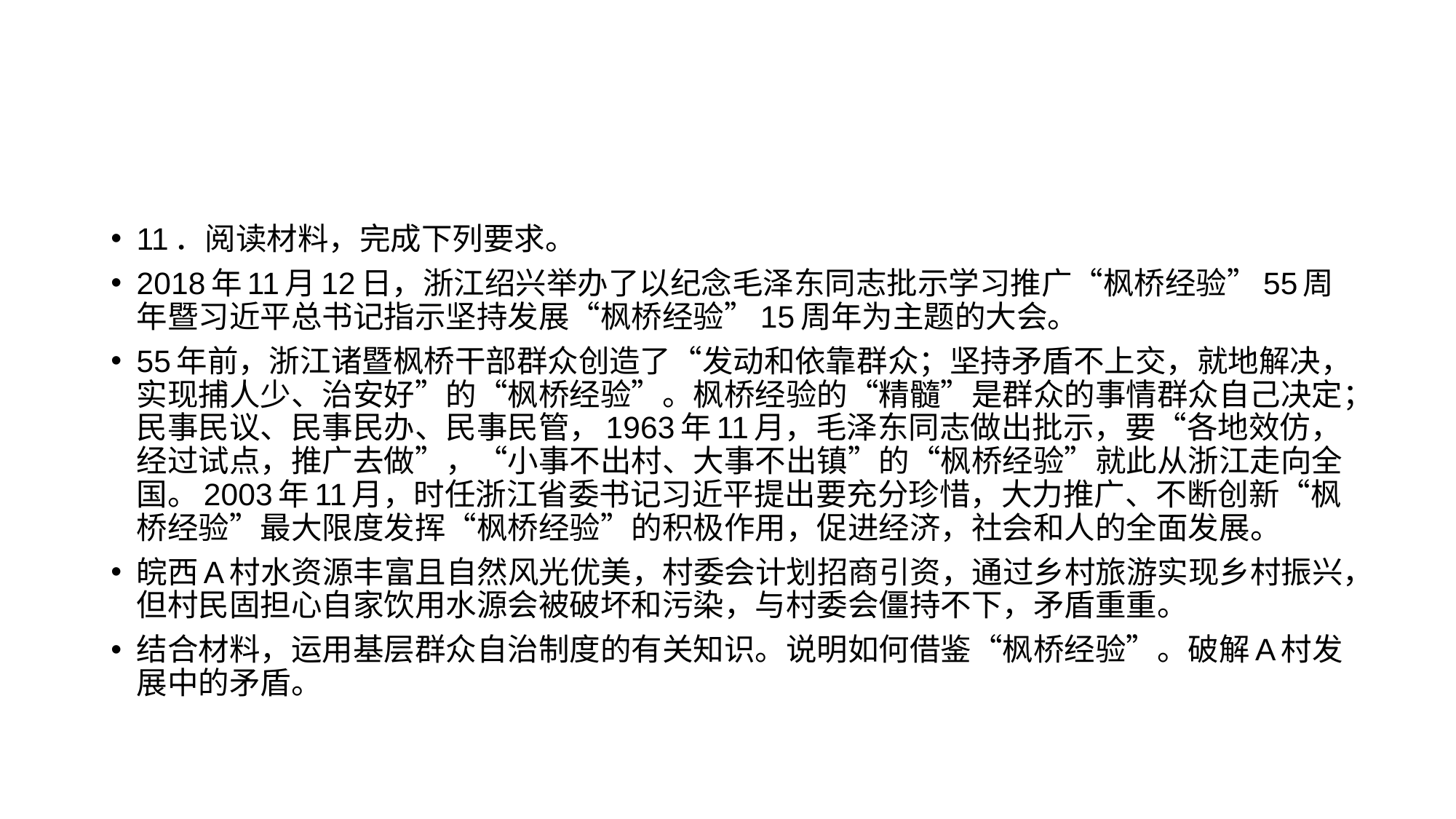

#
11．阅读材料，完成下列要求。
2018年11月12日，浙江绍兴举办了以纪念毛泽东同志批示学习推广“枫桥经验”55周年暨习近平总书记指示坚持发展“枫桥经验”15周年为主题的大会。
55年前，浙江诸暨枫桥干部群众创造了“发动和依靠群众；坚持矛盾不上交，就地解决，实现捕人少、治安好”的“枫桥经验”。枫桥经验的“精髓”是群众的事情群众自己决定；民事民议、民事民办、民事民管，1963年11月，毛泽东同志做出批示，要“各地效仿，经过试点，推广去做”，“小事不出村、大事不出镇”的“枫桥经验”就此从浙江走向全国。2003年11月，时任浙江省委书记习近平提出要充分珍惜，大力推广、不断创新“枫桥经验”最大限度发挥“枫桥经验”的积极作用，促进经济，社会和人的全面发展。
皖西A村水资源丰富且自然风光优美，村委会计划招商引资，通过乡村旅游实现乡村振兴，但村民固担心自家饮用水源会被破坏和污染，与村委会僵持不下，矛盾重重。
结合材料，运用基层群众自治制度的有关知识。说明如何借鉴“枫桥经验”。破解A村发展中的矛盾。